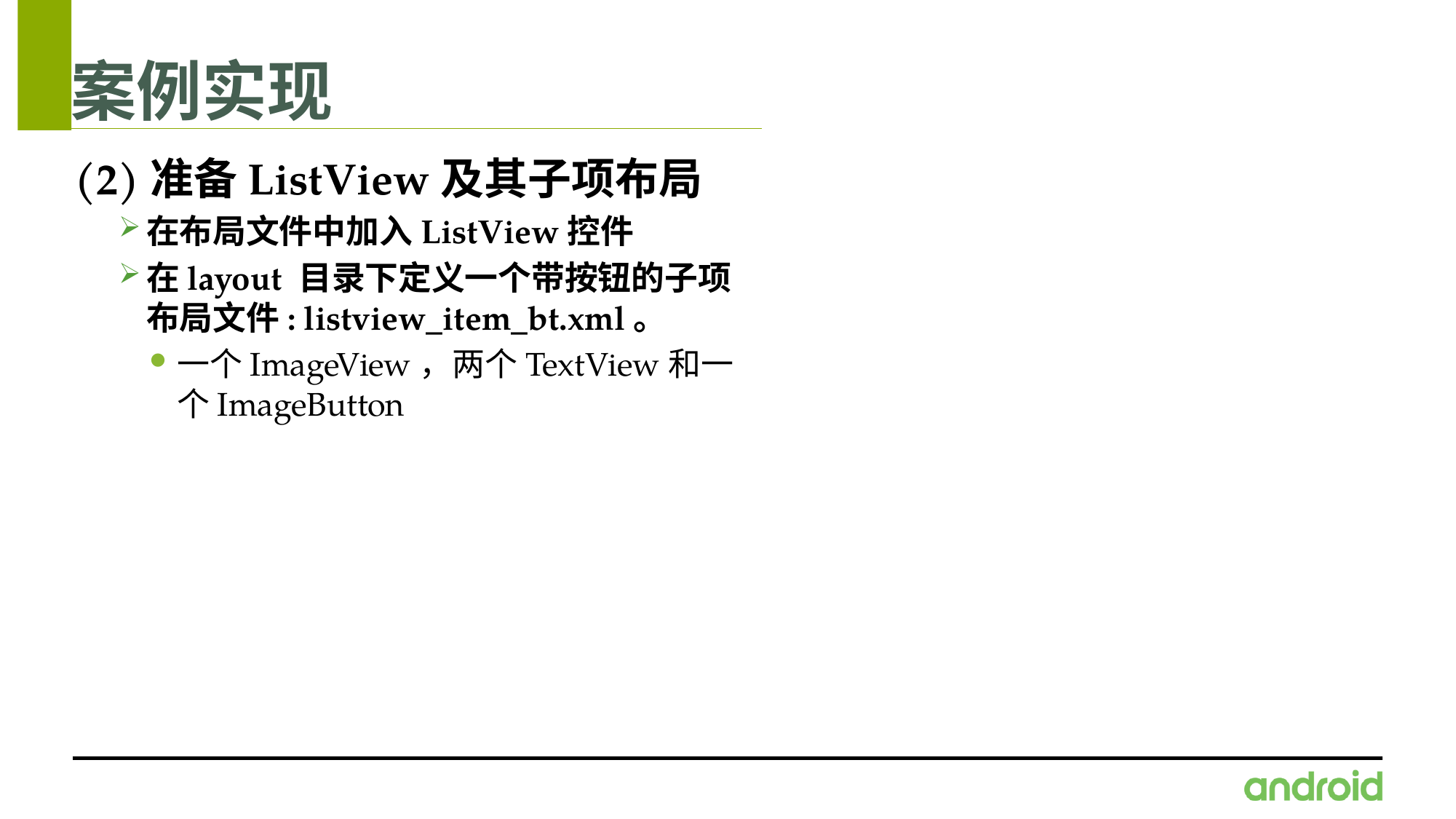

# 案例实现
(2)准备ListView及其子项布局
在布局文件中加入ListView控件
在layout 目录下定义一个带按钮的子项布局文件: listview_item_bt.xml。
一个ImageView，两个TextView和一个ImageButton